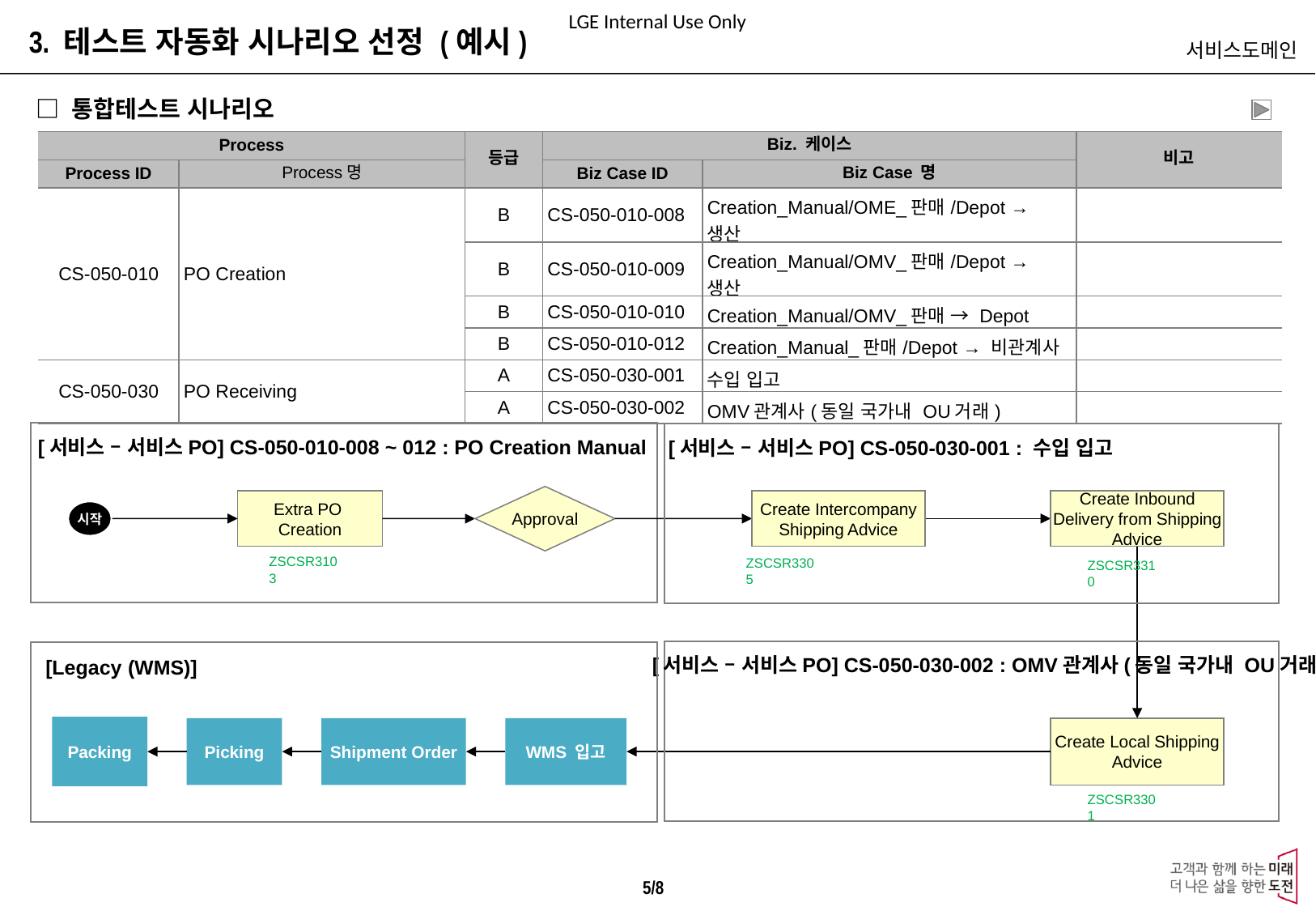

3. 테스트 자동화 시나리오 선정 (예시)
서비스도메인
□ 통합테스트 시나리오

| Process |  | 등급 | Biz. 케이스 |  | 비고 |
| --- | --- | --- | --- | --- | --- |
| Process ID | Process명 |  | Biz Case ID | Biz Case 명 |  |
| CS-050-010 | PO Creation | B | CS-050-010-008 | Creation\_Manual/OME\_판매/Depot → 생산 |  |
|  |  | B | CS-050-010-009 | Creation\_Manual/OMV\_판매/Depot → 생산 |  |
|  |  | B | CS-050-010-010 | Creation\_Manual/OMV\_판매 → Depot |  |
|  |  | B | CS-050-010-012 | Creation\_Manual\_판매/Depot → 비관계사 |  |
| CS-050-030 | PO Receiving | A | CS-050-030-001 | 수입 입고 |  |
|  |  | A | CS-050-030-002 | OMV관계사(동일 국가내 OU거래) |  |

[서비스 – 서비스PO] CS-050-010-008 ~ 012 : PO Creation Manual
[서비스 – 서비스PO] CS-050-030-001 : 수입 입고
Approval
Extra PO
Creation
Create Intercompany Shipping Advice
Create Inbound Delivery from Shipping Advice
시작
ZSCSR3103
ZSCSR3305
ZSCSR3310

[서비스 – 서비스PO] CS-050-030-002 : OMV관계사(동일 국가내 OU거래)
[Legacy (WMS)]
Packing
Picking
Shipment Order
WMS 입고
Create Local Shipping Advice
ZSCSR3301
5/8